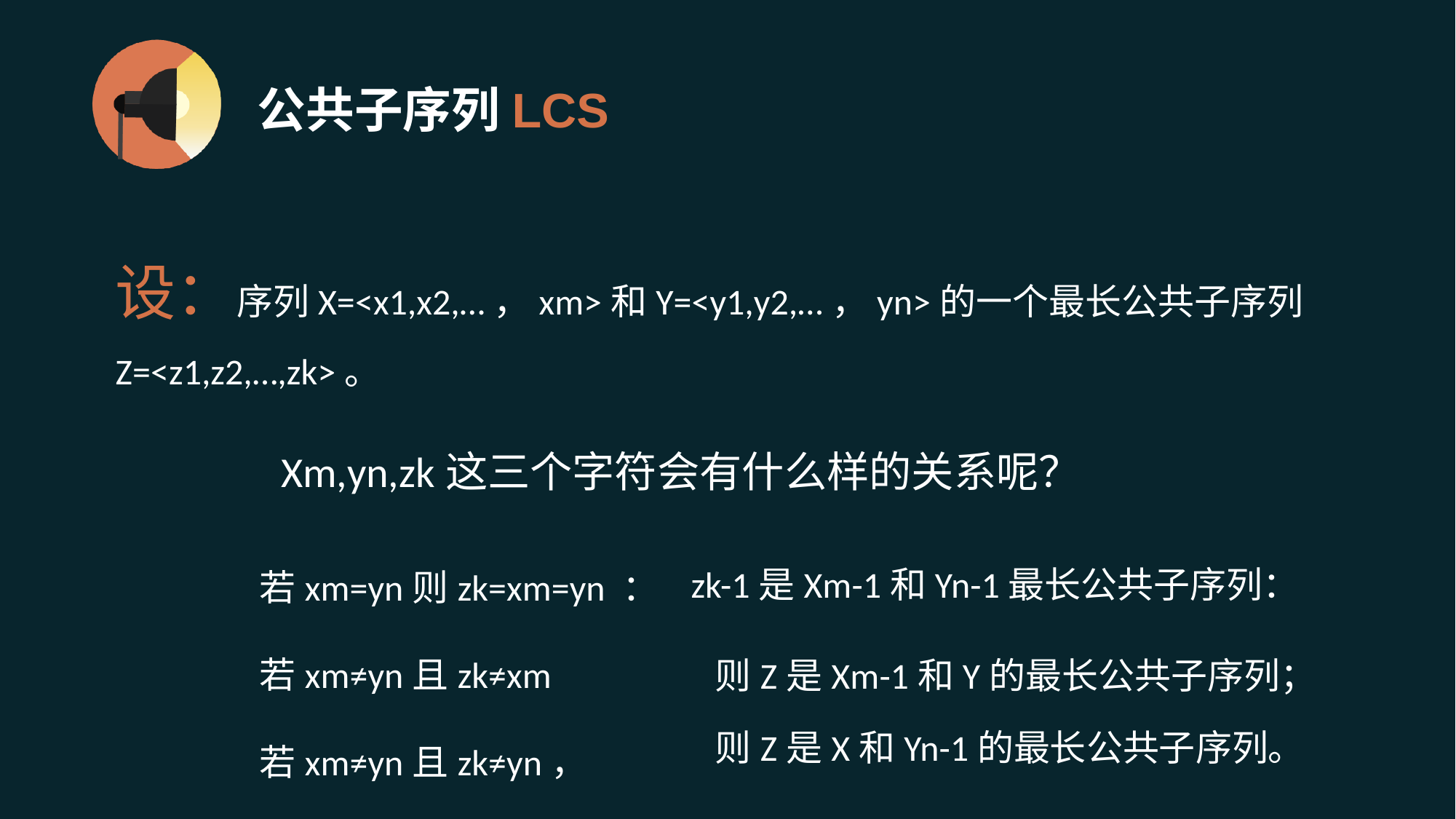

# 公共子序列LCS
设：序列X=<x1,x2,…，xm>和Y=<y1,y2,…，yn>的一个最长公共子序列Z=<z1,z2,…,zk>。
Xm,yn,zk这三个字符会有什么样的关系呢？
zk-1是Xm-1和Yn-1最长公共子序列：
若xm=yn则zk=xm=yn ：
若xm≠yn且zk≠xm
若xm≠yn且zk≠yn，
则Z是Xm-1和Y的最长公共子序列；
则Z是X和Yn-1的最长公共子序列。